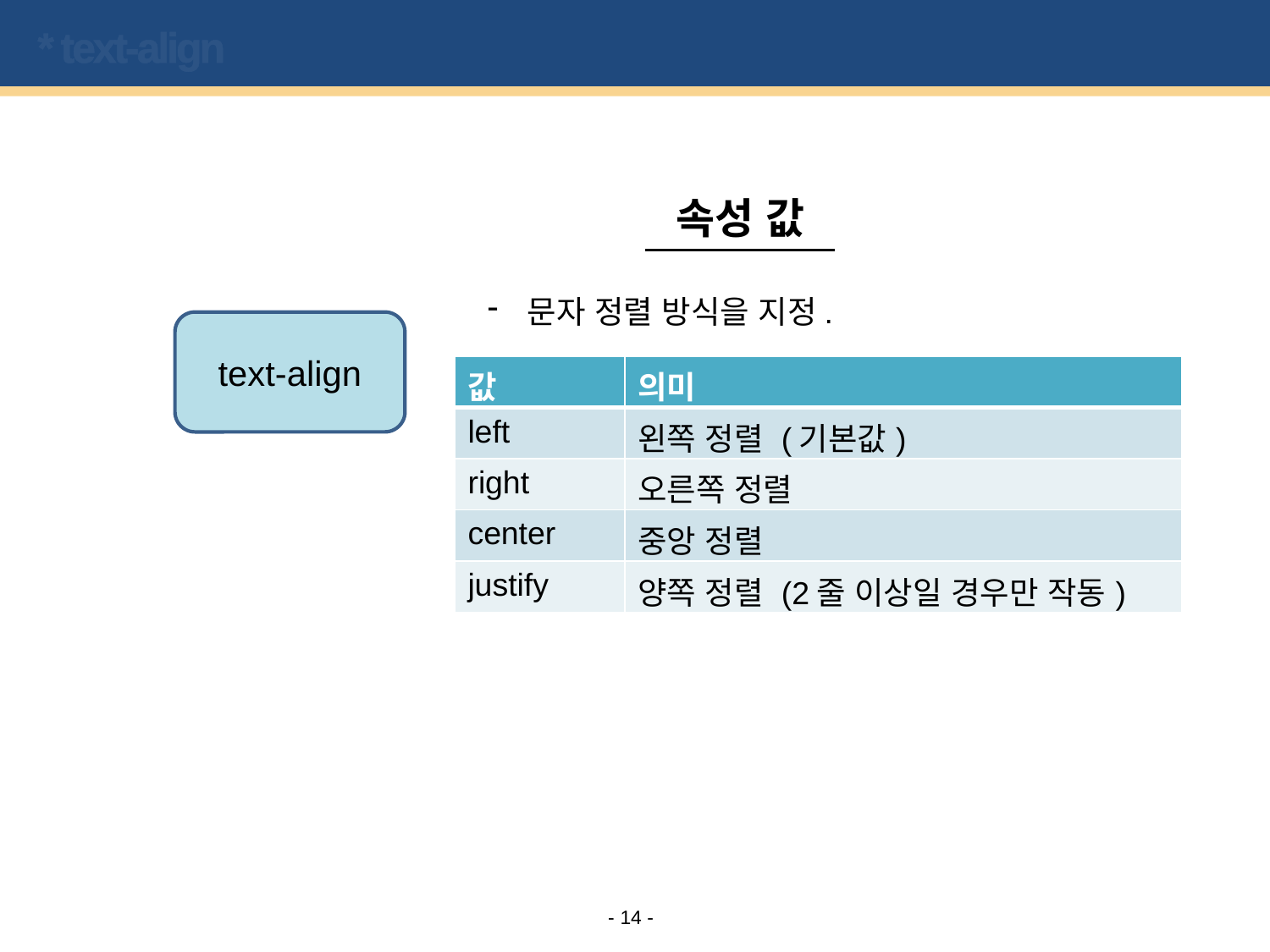

# * text-align
속성 값
문자 정렬 방식을 지정.
text-align
| 값 | 의미 |
| --- | --- |
| left | 왼쪽 정렬 (기본값) |
| right | 오른쪽 정렬 |
| center | 중앙 정렬 |
| justify | 양쪽 정렬 (2줄 이상일 경우만 작동) |